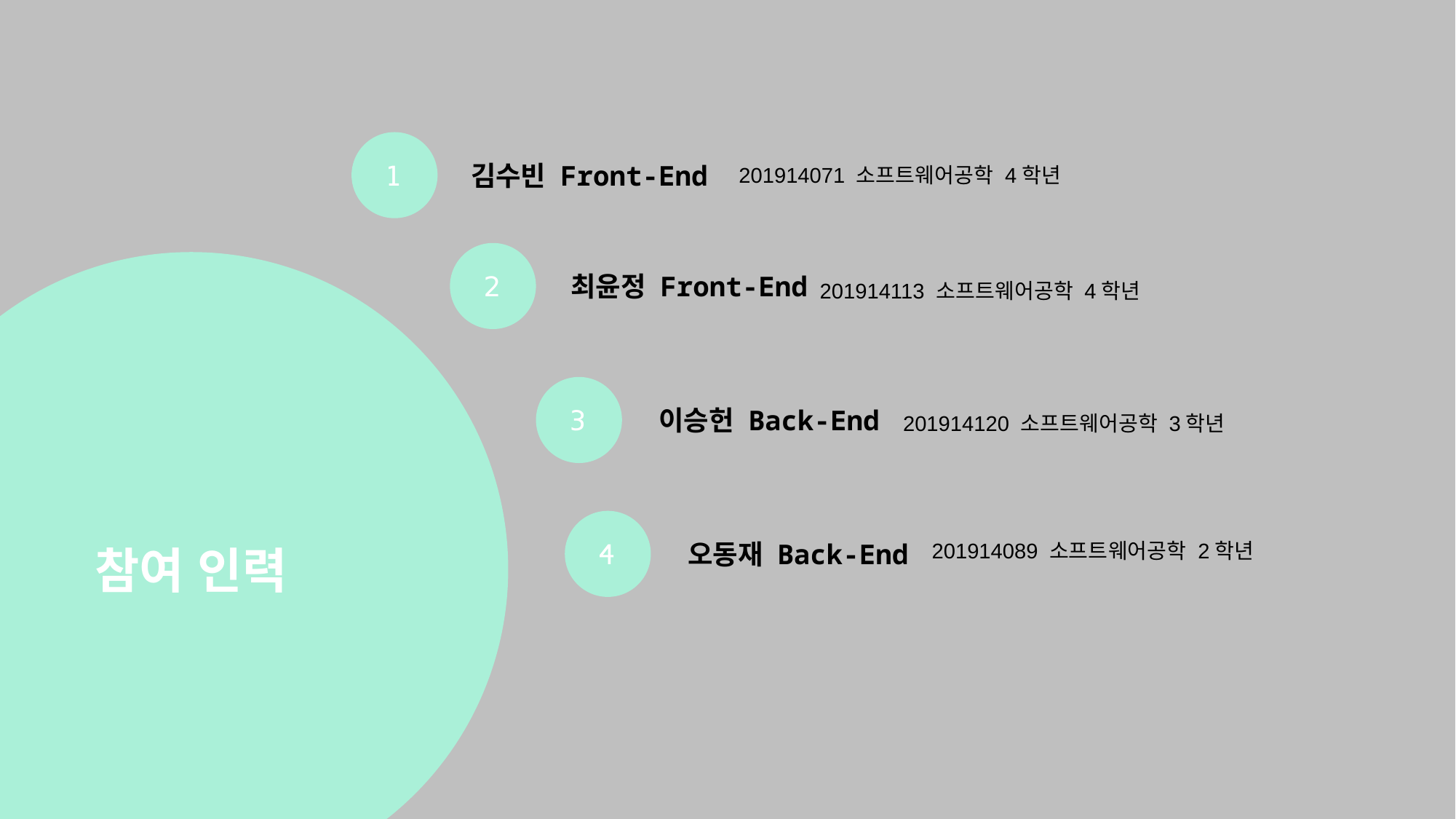

1
김수빈 Front-End
201914071 소프트웨어공학 4학년
2
최윤정 Front-End
201914113 소프트웨어공학 4학년
참여 인력
3
이승헌 Back-End
201914120 소프트웨어공학 3학년
4
오동재 Back-End
201914089 소프트웨어공학 2학년